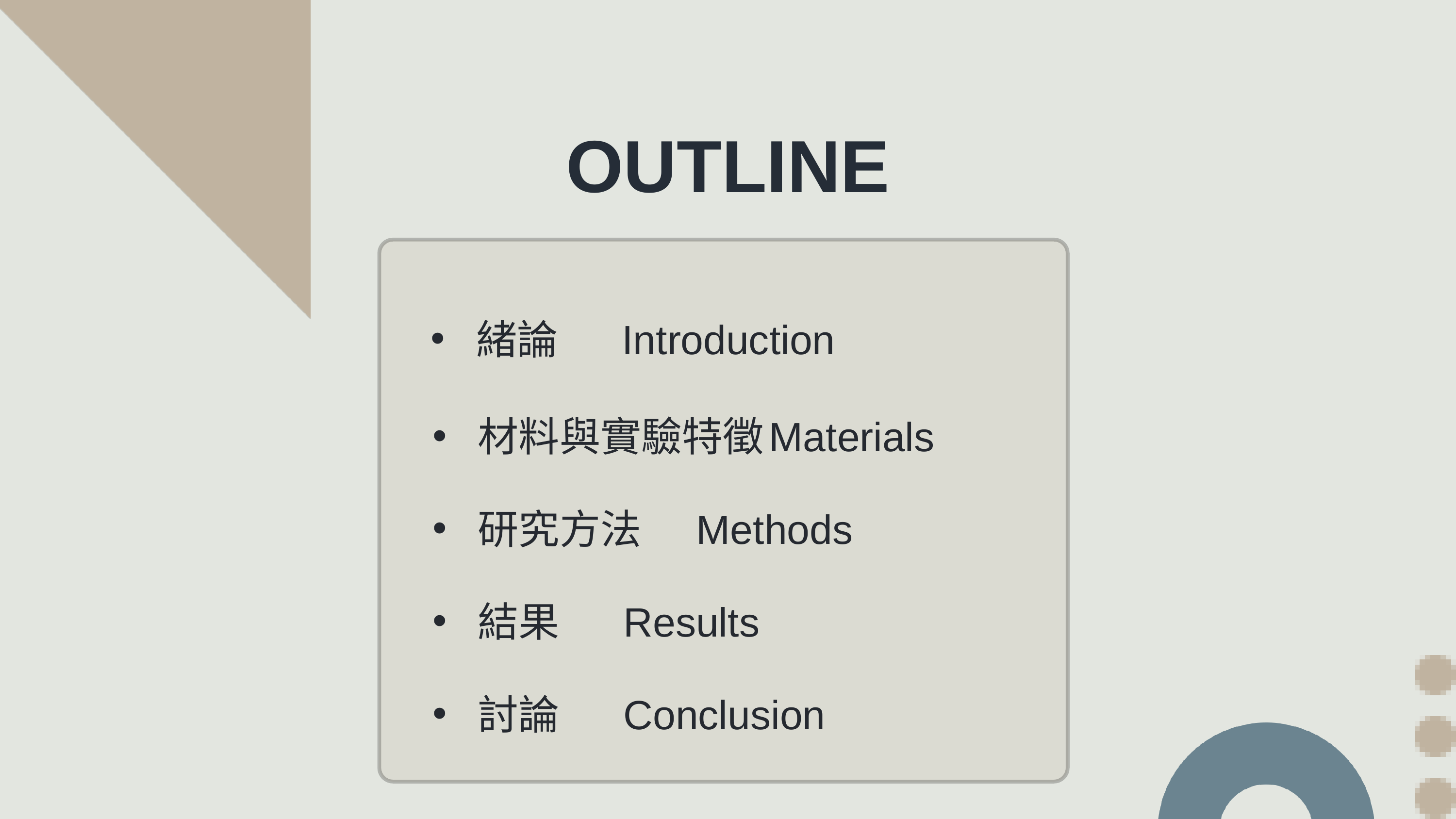

OUTLINE

緒論	Introduction
材料與實驗特徵	Materials
研究方法	Methods
結果	Results
討論	Conclusion